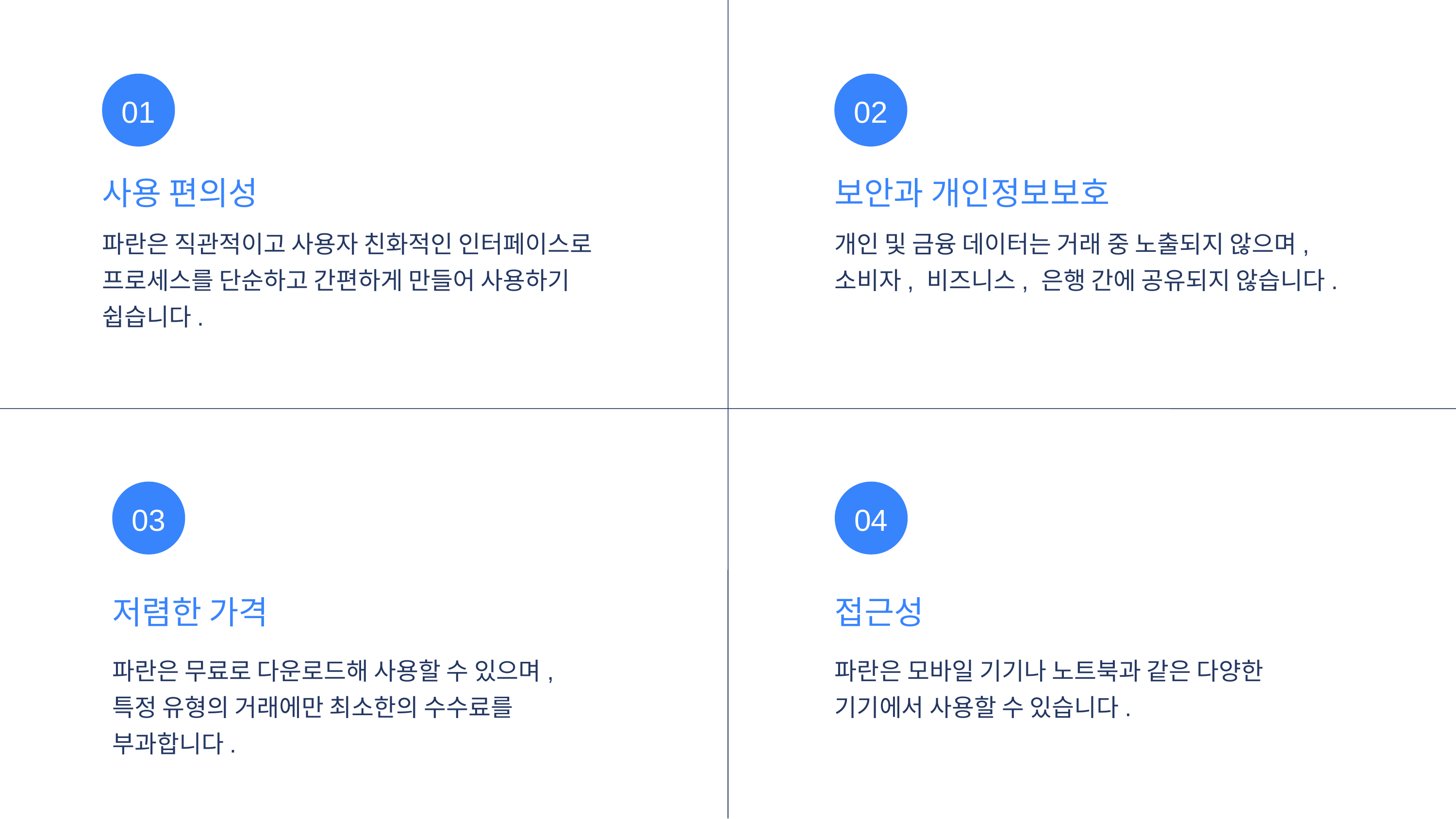

01

02
사용 편의성
파란은 직관적이고 사용자 친화적인 인터페이스로 프로세스를 단순하고 간편하게 만들어 사용하기
쉽습니다.
보안과 개인정보보호
개인 및 금융 데이터는 거래 중 노출되지 않으며,
소비자, 비즈니스, 은행 간에 공유되지 않습니다.

03

04
저렴한 가격
파란은 무료로 다운로드해 사용할 수 있으며,
특정 유형의 거래에만 최소한의 수수료를
부과합니다.
접근성
파란은 모바일 기기나 노트북과 같은 다양한
기기에서 사용할 수 있습니다.